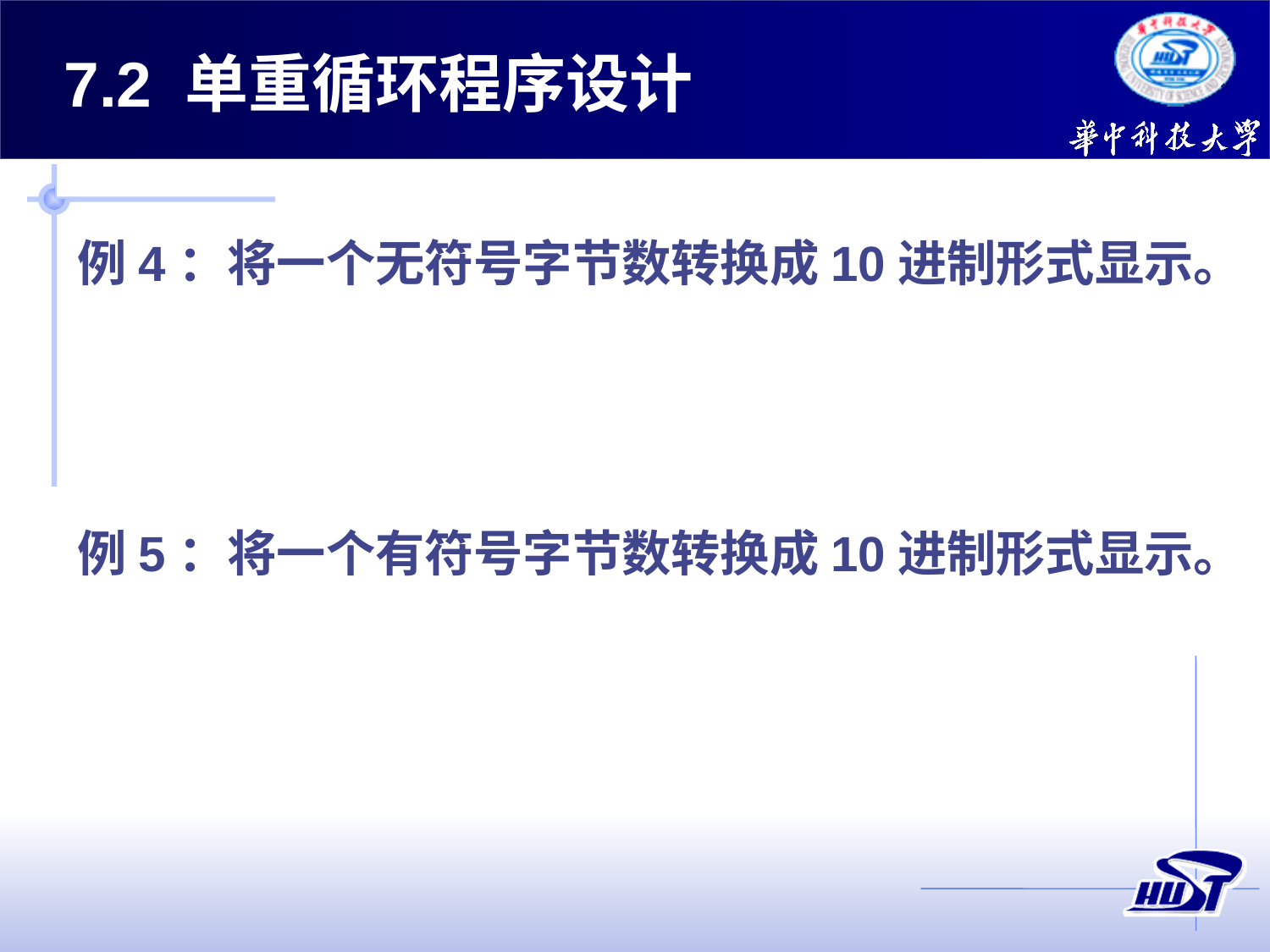

7.2 单重循环程序设计
例4：将一个无符号字节数转换成10进制形式显示。
例5：将一个有符号字节数转换成10进制形式显示。